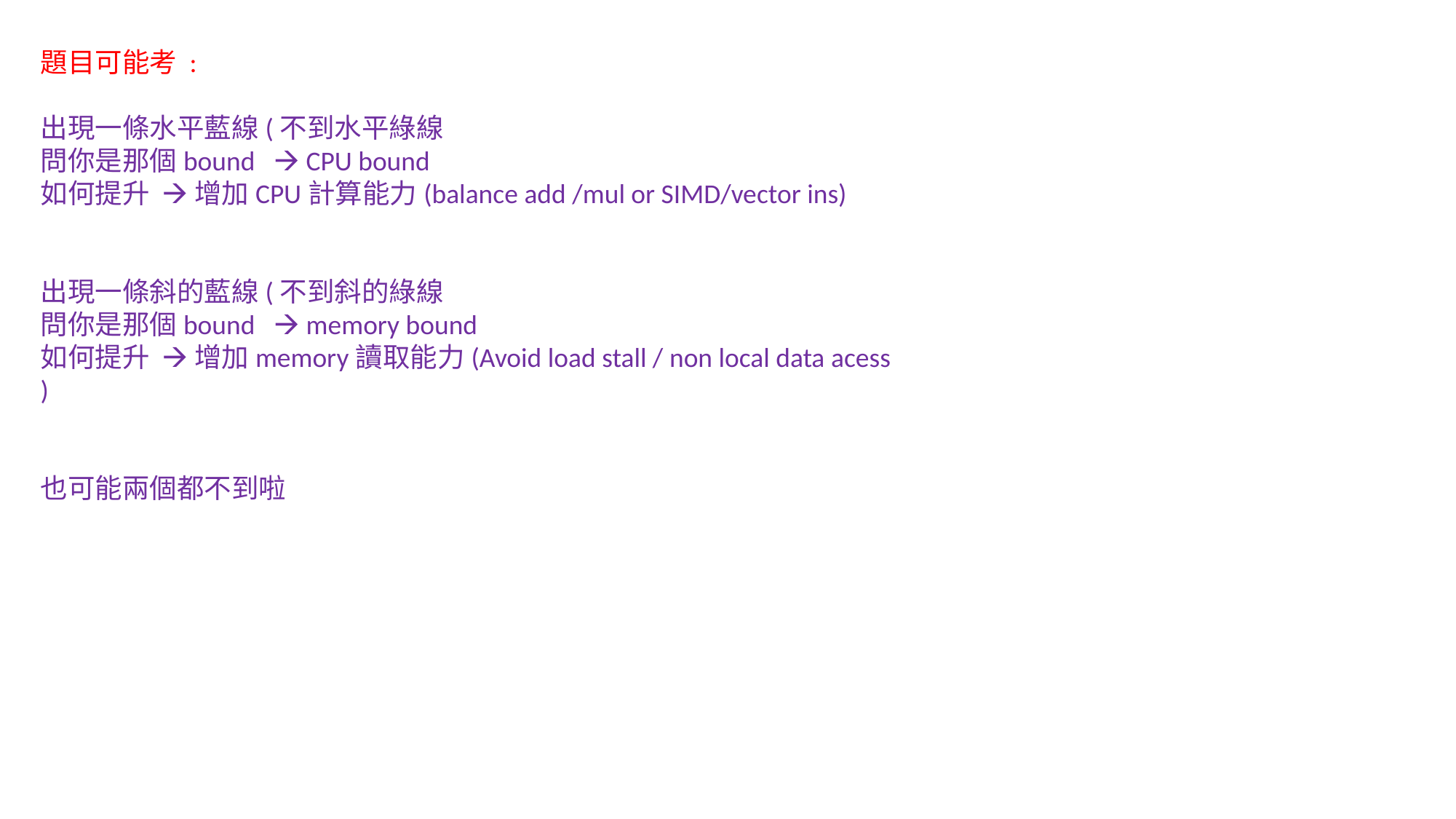

題目可能考 :

出現一條水平藍線(不到水平綠線
問你是那個bound   🡪 CPU bound
如何提升  🡪 增加CPU計算能力(balance add /mul or SIMD/vector ins)

出現一條斜的藍線(不到斜的綠線
問你是那個bound   🡪 memory bound
如何提升  🡪 增加memory讀取能力(Avoid load stall / non local data acess )

也可能兩個都不到啦